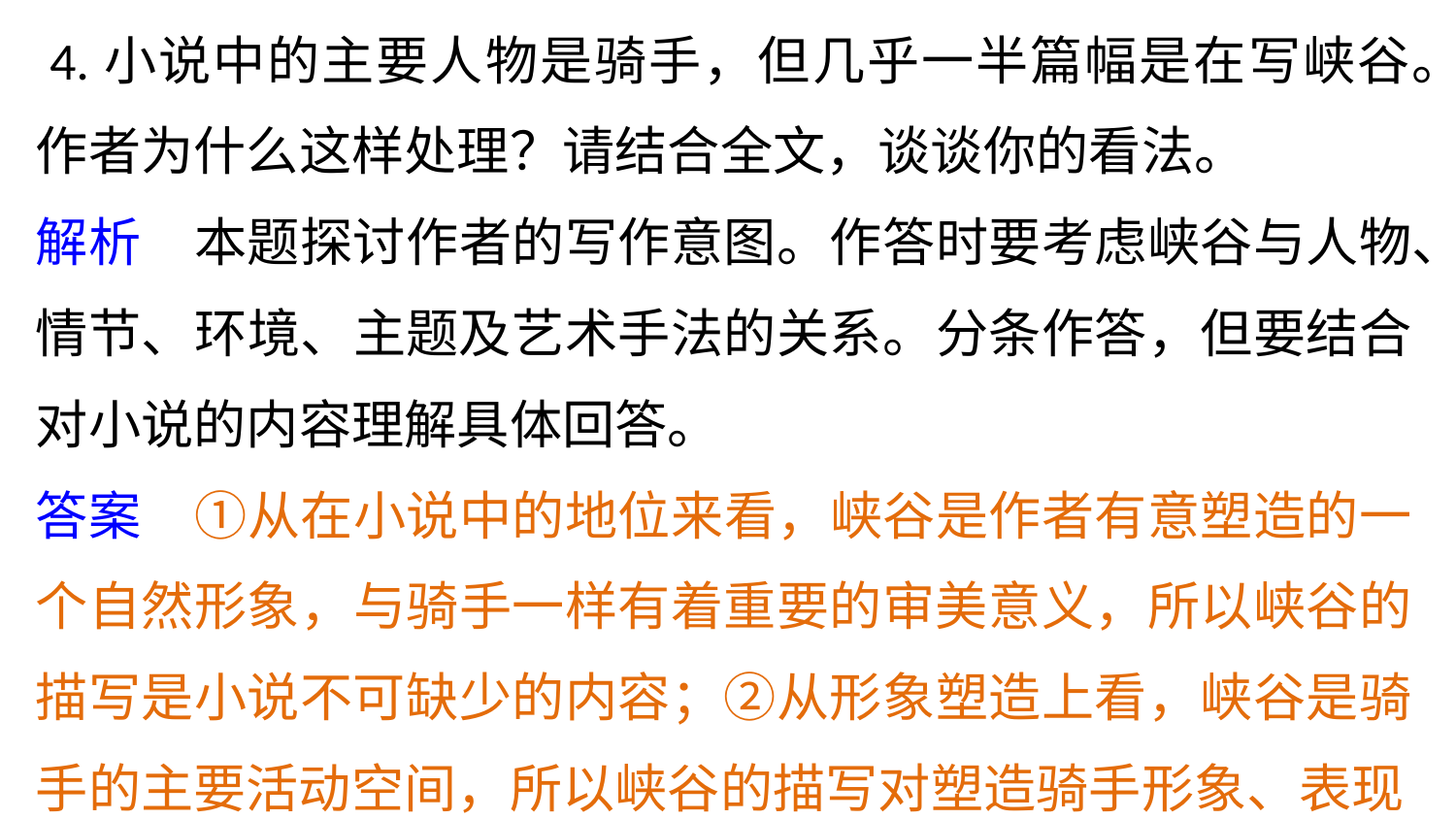

4.小说中的主要人物是骑手，但几乎一半篇幅是在写峡谷。作者为什么这样处理？请结合全文，谈谈你的看法。
解析　本题探讨作者的写作意图。作答时要考虑峡谷与人物、情节、环境、主题及艺术手法的关系。分条作答，但要结合对小说的内容理解具体回答。
答案　①从在小说中的地位来看，峡谷是作者有意塑造的一个自然形象，与骑手一样有着重要的审美意义，所以峡谷的描写是小说不可缺少的内容；②从形象塑造上看，峡谷是骑手的主要活动空间，所以峡谷的描写对塑造骑手形象、表现